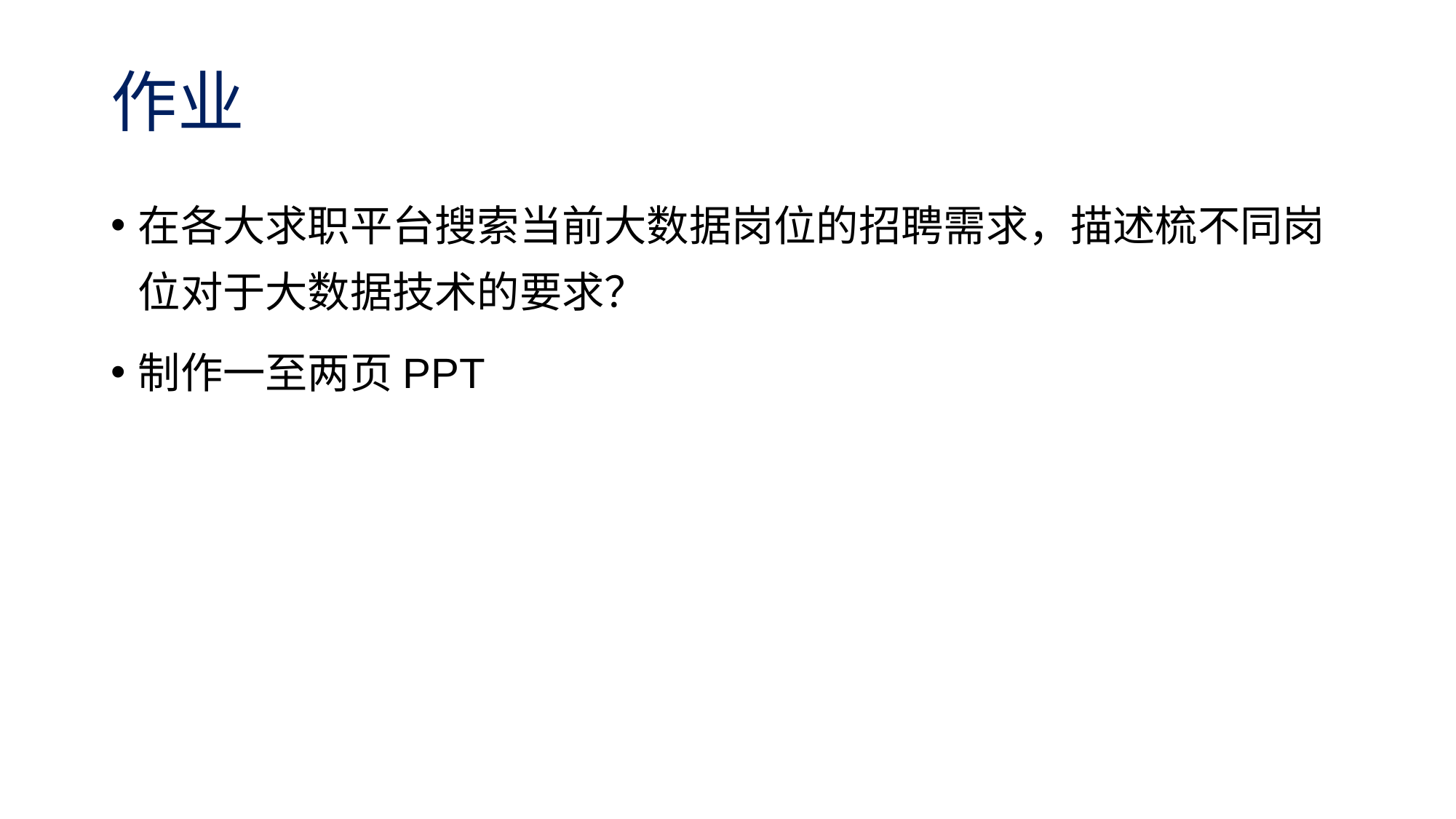

# 作业
在各大求职平台搜索当前大数据岗位的招聘需求，描述梳不同岗位对于大数据技术的要求？
制作一至两页PPT